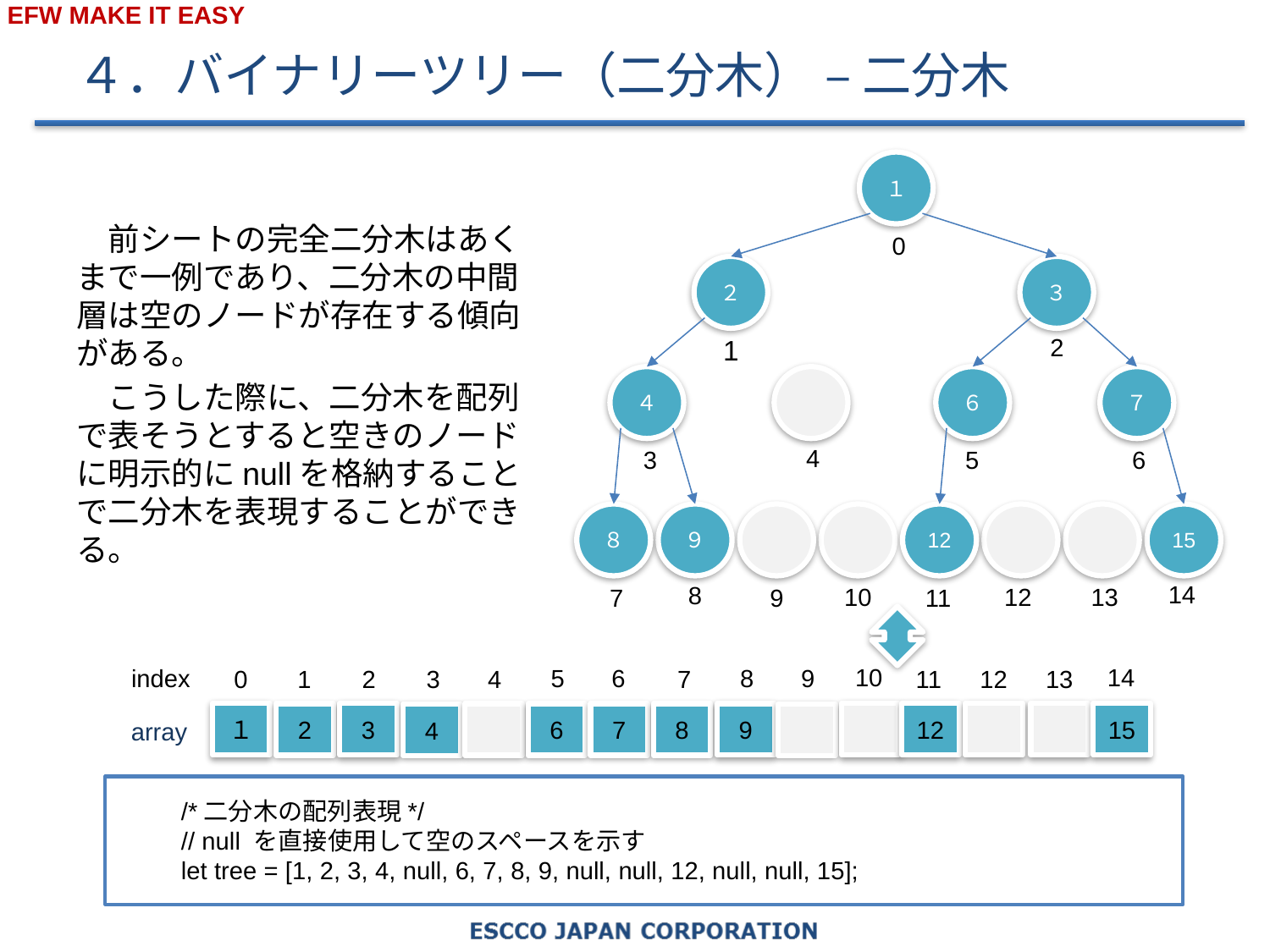

# ４．バイナリーツリー（二分木） – 二分木
１
0
２
３
1
2
４

６
７
4
3
5
6
８
９

12

15
14
8
10
12
13
7
9
11
　前シートの完全二分木はあくまで一例であり、二分木の中間層は空のノードが存在する傾向がある。
　こうした際に、二分木を配列で表そうとすると空きのノードに明示的にnullを格納することで二分木を表現することができる。

14
10
index
8
9
6
5
13
11
12
2
3
4
7
0
1
15

12
１
3
9
7
8
6

2
4

array
/*二分木の配列表現*/
// null を直接使用して空のスペースを示す
let tree = [1, 2, 3, 4, null, 6, 7, 8, 9, null, null, 12, null, null, 15];